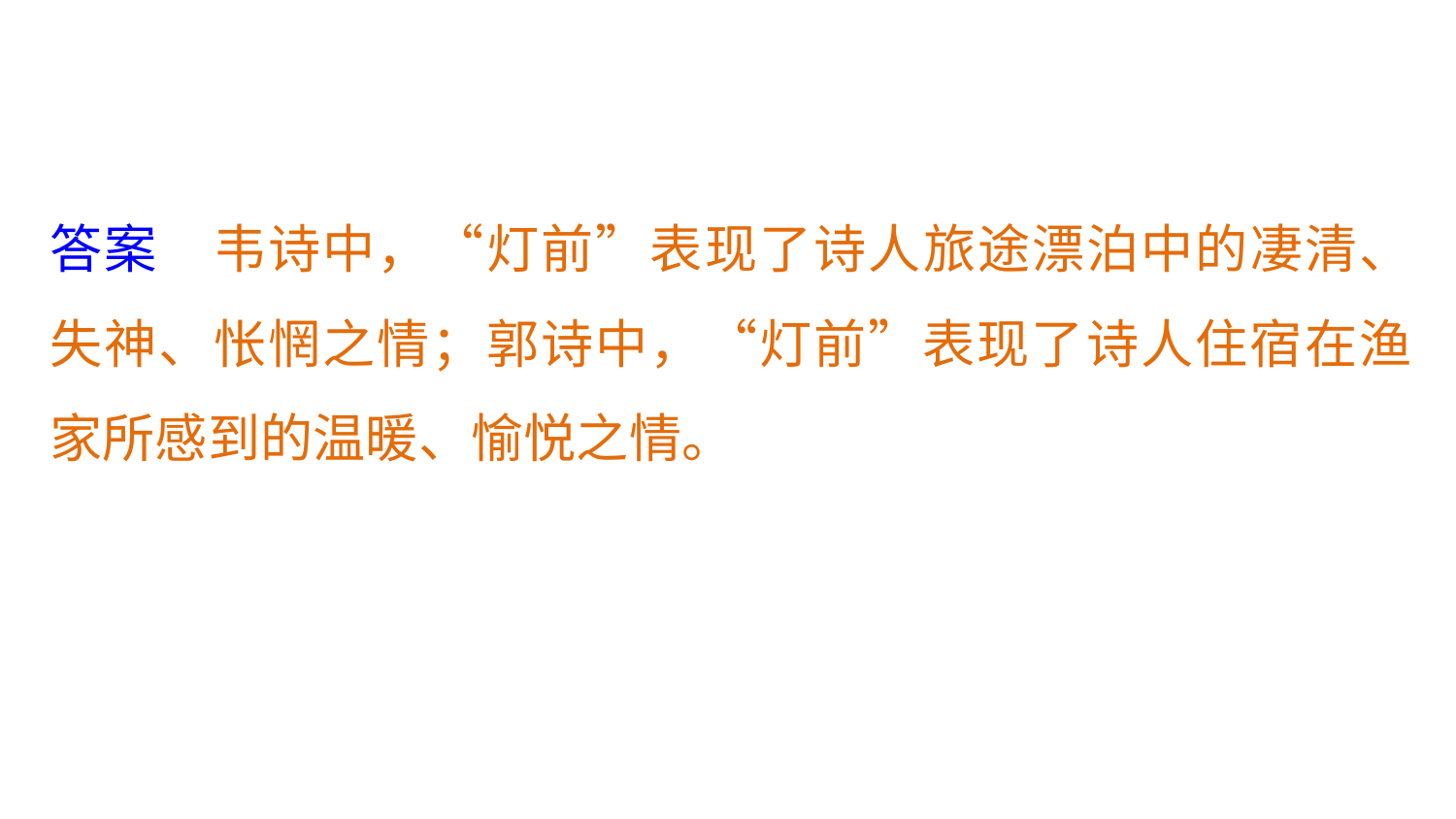

答案　韦诗中，“灯前”表现了诗人旅途漂泊中的凄清、失神、怅惘之情；郭诗中，“灯前”表现了诗人住宿在渔家所感到的温暖、愉悦之情。